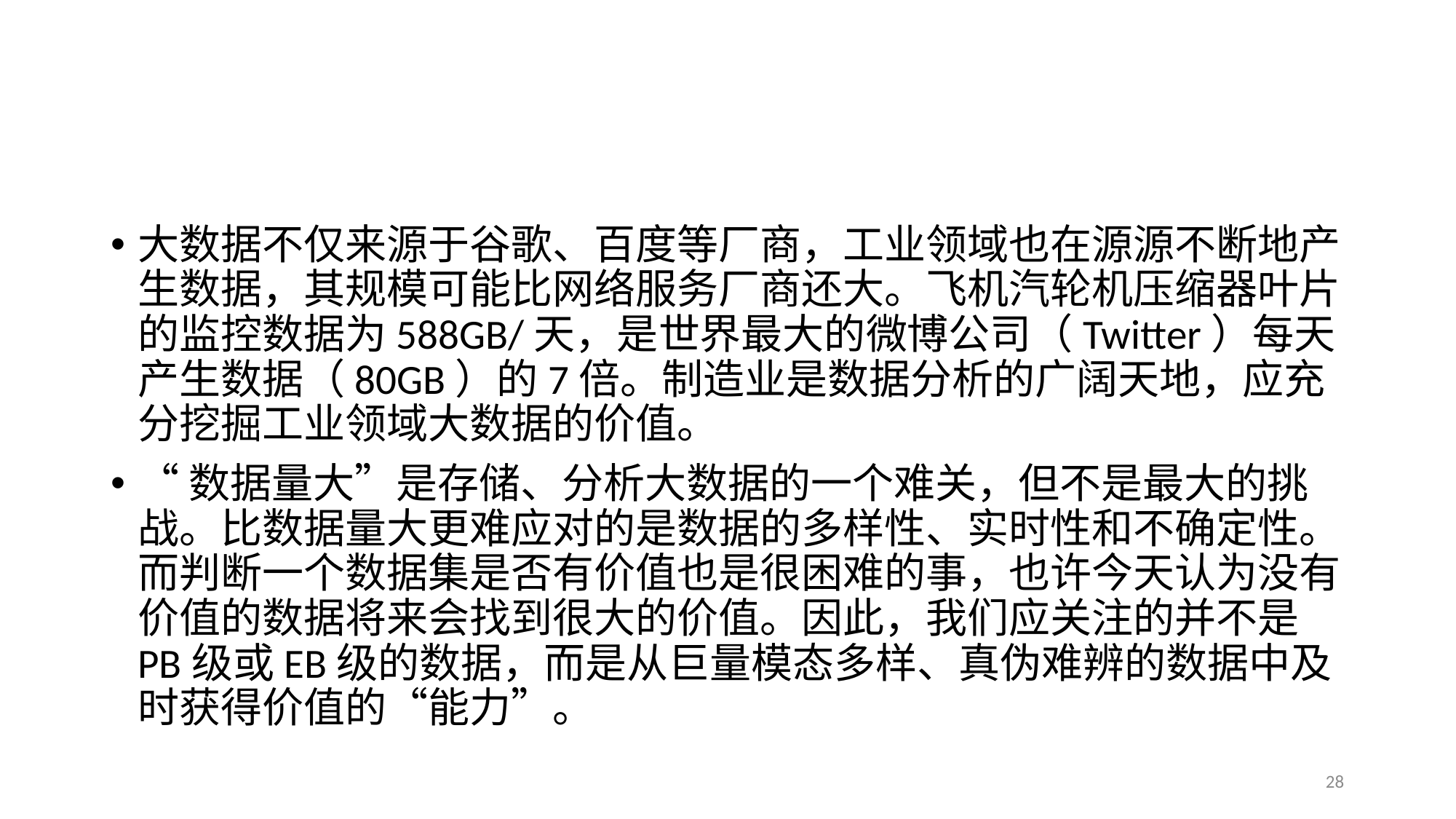

#
大数据不仅来源于谷歌、百度等厂商，工业领域也在源源不断地产生数据，其规模可能比网络服务厂商还大。飞机汽轮机压缩器叶片的监控数据为588GB/天，是世界最大的微博公司（Twitter）每天产生数据（80GB）的7倍。制造业是数据分析的广阔天地，应充分挖掘工业领域大数据的价值。
“数据量大”是存储、分析大数据的一个难关，但不是最大的挑战。比数据量大更难应对的是数据的多样性、实时性和不确定性。而判断一个数据集是否有价值也是很困难的事，也许今天认为没有价值的数据将来会找到很大的价值。因此，我们应关注的并不是PB级或EB级的数据，而是从巨量模态多样、真伪难辨的数据中及时获得价值的“能力”。
28